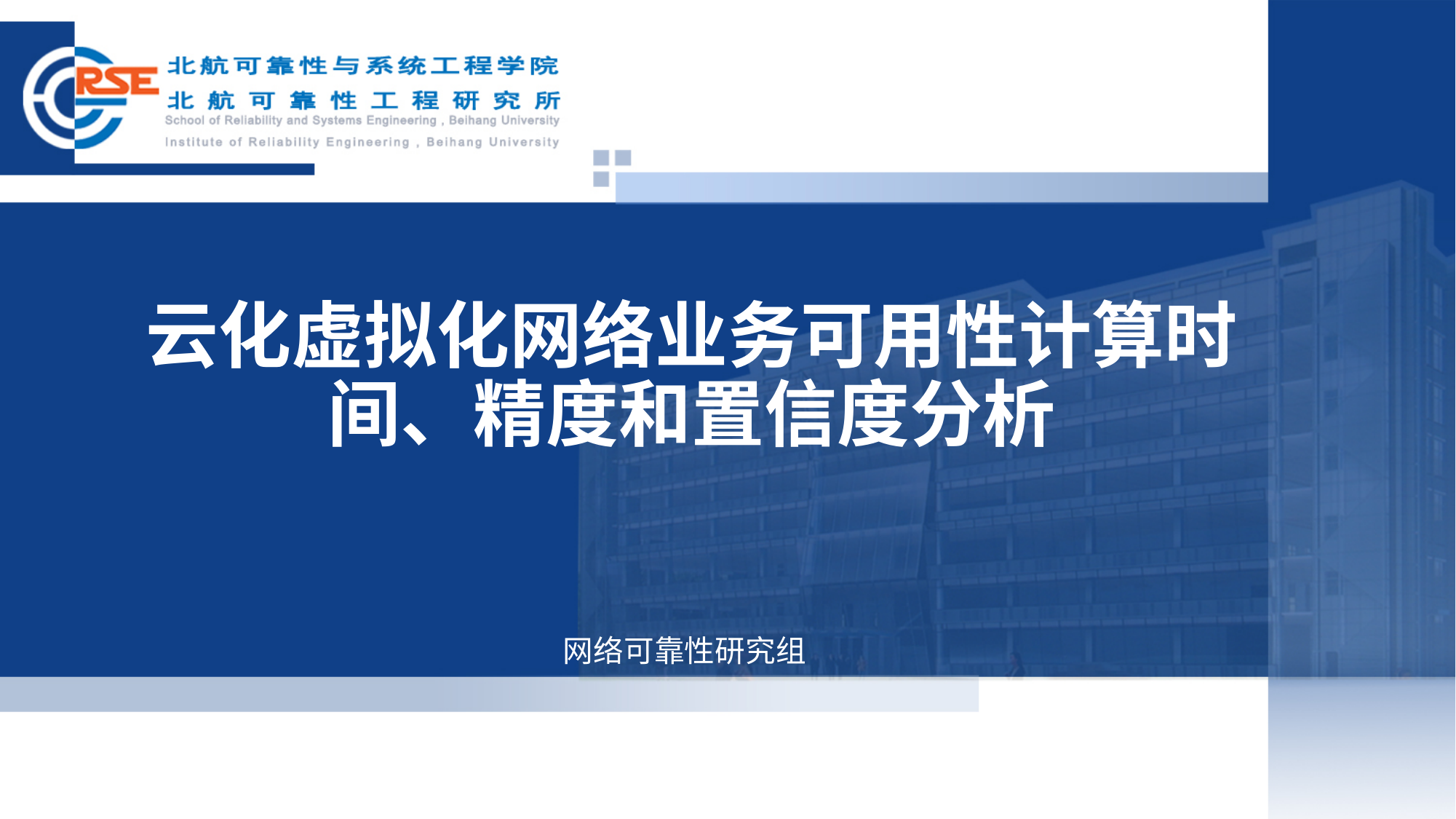

# 云化虚拟化网络业务可用性计算时间、精度和置信度分析
网络可靠性研究组
1